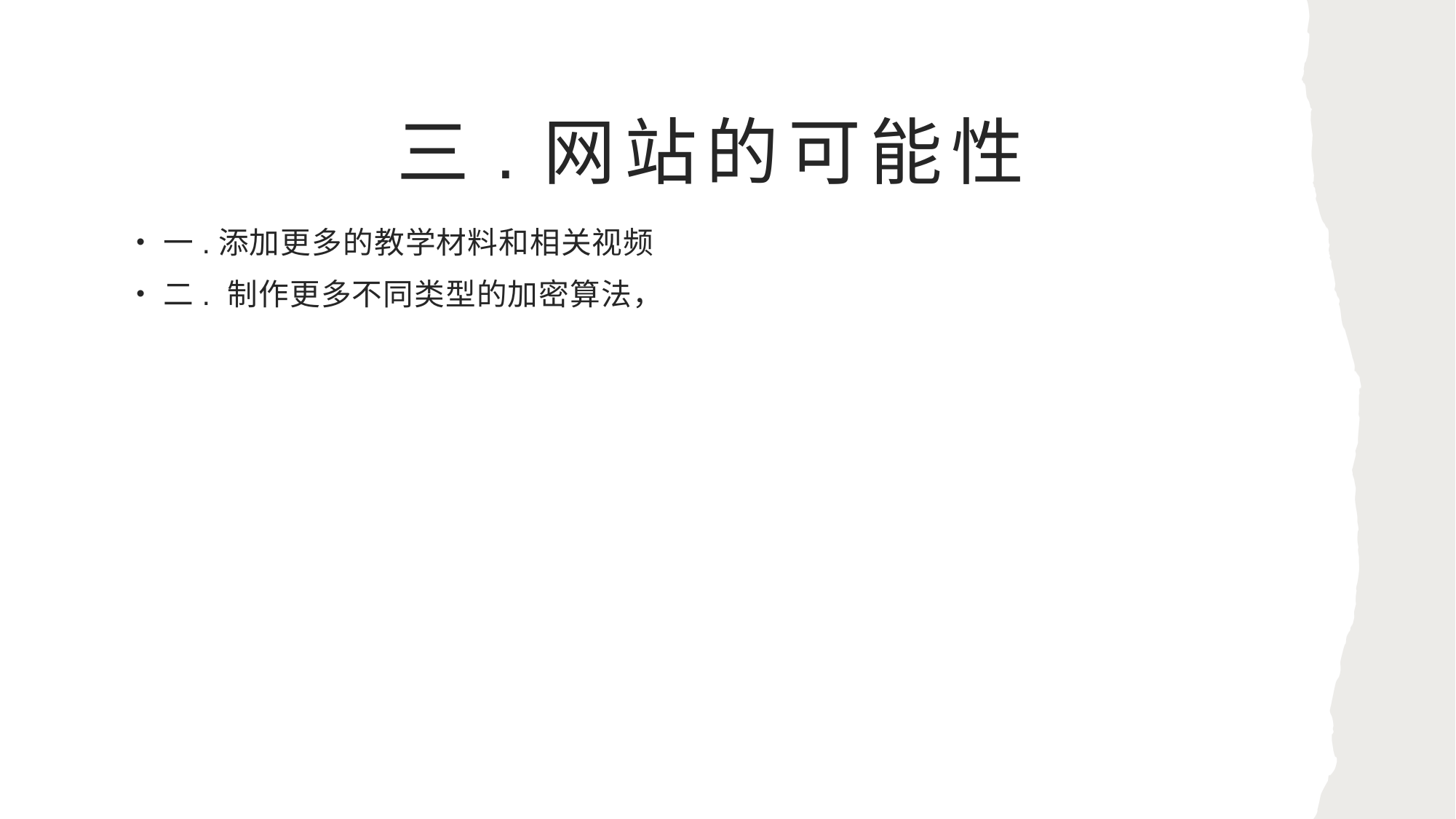

# 三.网站的可能性
一.添加更多的教学材料和相关视频
二. 制作更多不同类型的加密算法，